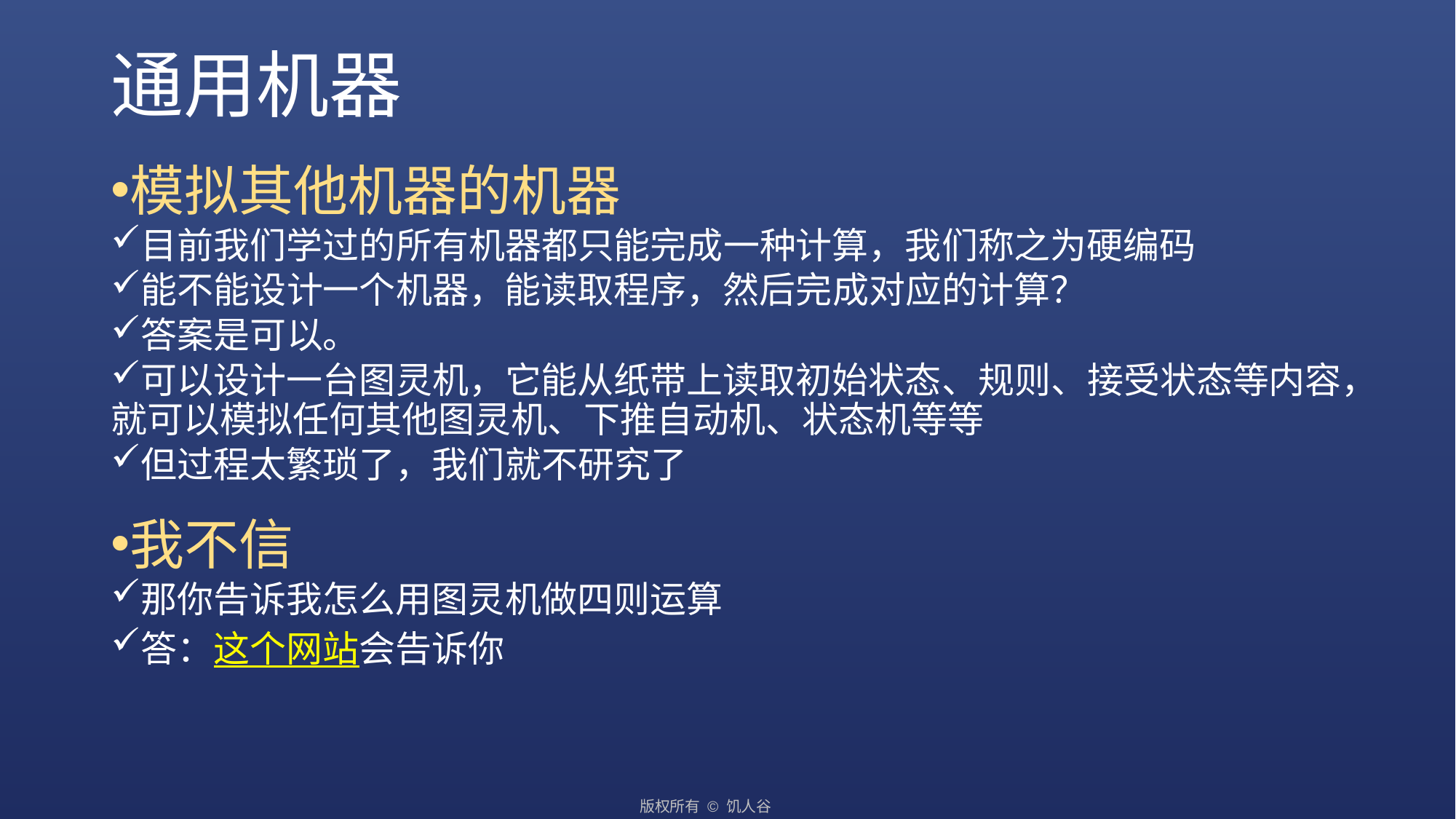

# 通用机器
模拟其他机器的机器
目前我们学过的所有机器都只能完成一种计算，我们称之为硬编码
能不能设计一个机器，能读取程序，然后完成对应的计算？
答案是可以。
可以设计一台图灵机，它能从纸带上读取初始状态、规则、接受状态等内容，就可以模拟任何其他图灵机、下推自动机、状态机等等
但过程太繁琐了，我们就不研究了
我不信
那你告诉我怎么用图灵机做四则运算
答：这个网站会告诉你